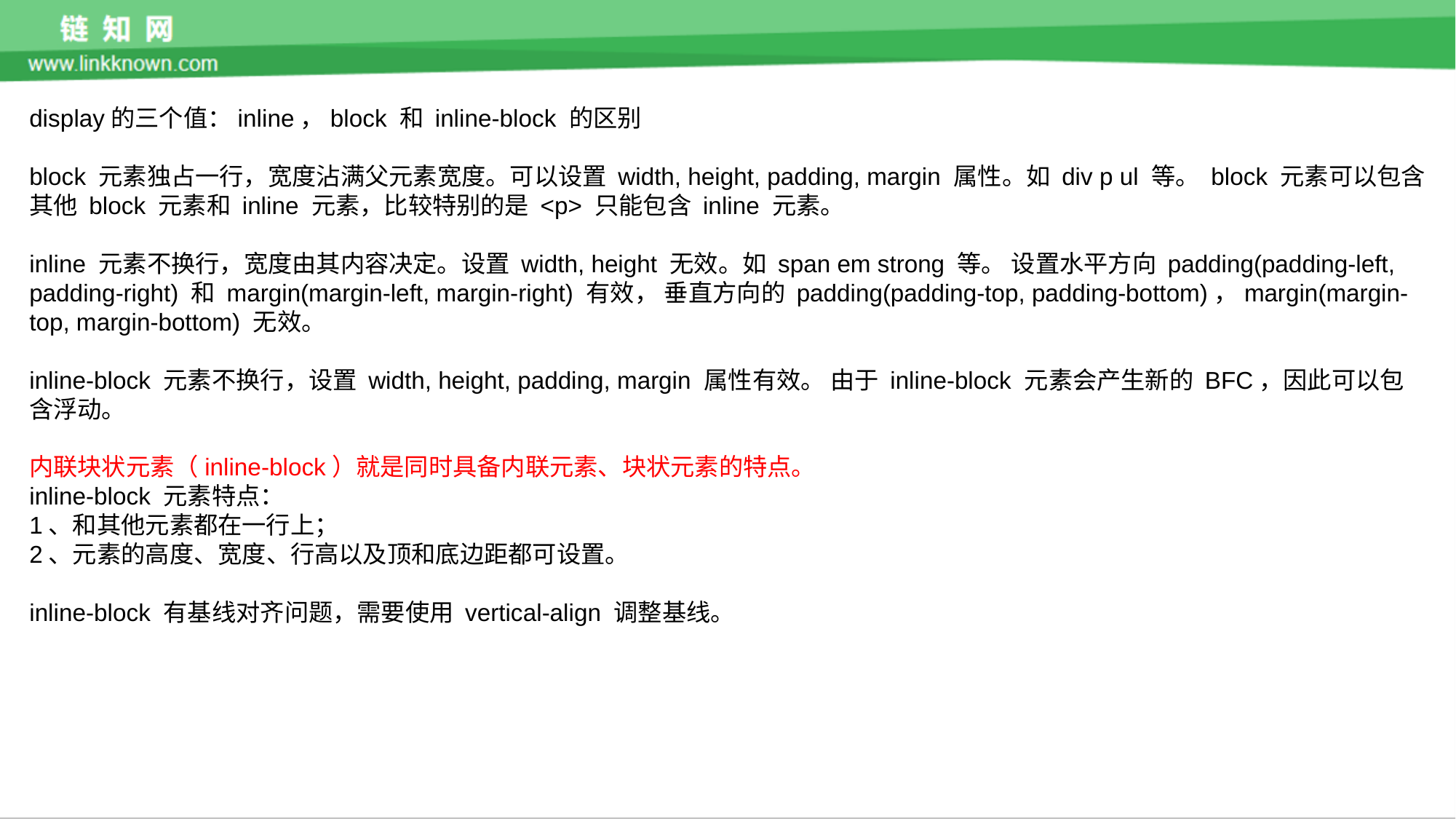

display的三个值：inline，block 和 inline-block 的区别

block 元素独占一行，宽度沾满父元素宽度。可以设置 width, height, padding, margin 属性。如 div p ul 等。 block 元素可以包含其他 block 元素和 inline 元素，比较特别的是 <p> 只能包含 inline 元素。

inline 元素不换行，宽度由其内容决定。设置 width, height 无效。如 span em strong 等。 设置水平方向 padding(padding-left, padding-right) 和 margin(margin-left, margin-right) 有效， 垂直方向的 padding(padding-top, padding-bottom)，margin(margin-top, margin-bottom) 无效。

inline-block 元素不换行，设置 width, height, padding, margin 属性有效。 由于 inline-block 元素会产生新的 BFC，因此可以包含浮动。

内联块状元素（inline-block）就是同时具备内联元素、块状元素的特点。
inline-block 元素特点：
1、和其他元素都在一行上；
2、元素的高度、宽度、行高以及顶和底边距都可设置。

inline-block 有基线对齐问题，需要使用 vertical-align 调整基线。